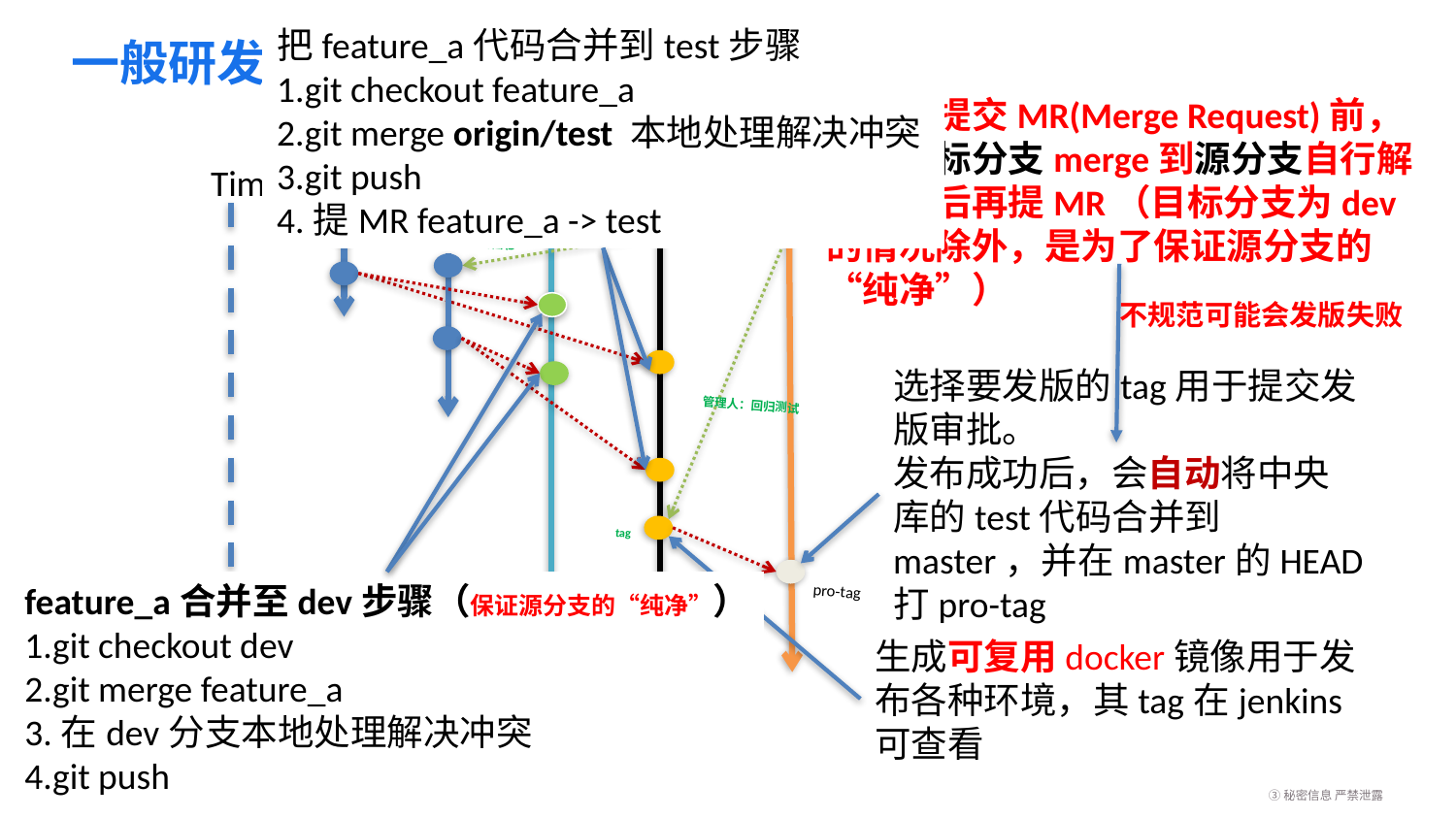

把feature_a代码合并到test步骤
1.git checkout feature_a
2.git merge origin/test 本地处理解决冲突
3.git push
4.提MR feature_a -> test
# 一般研发任务并行开发
规范：提交MR(Merge Request)前，先将目标分支merge到源分支自行解决冲突后再提MR（目标分支为dev的情况除外，是为了保证源分支的“纯净”）
test
task_b
dev
master
Time
feature_a
HEAD

HEAD

不规范可能会发版失败

选择要发版的tag用于提交发版审批。
发布成功后，会自动将中央库的test代码合并到master，并在master的HEAD打pro-tag

管理人：回归测试

tag

feature_a合并至dev步骤（保证源分支的“纯净”）
1.git checkout dev
2.git merge feature_a
3.在dev分支本地处理解决冲突
4.git push
pro-tag
生成可复用docker镜像用于发布各种环境，其tag在jenkins可查看